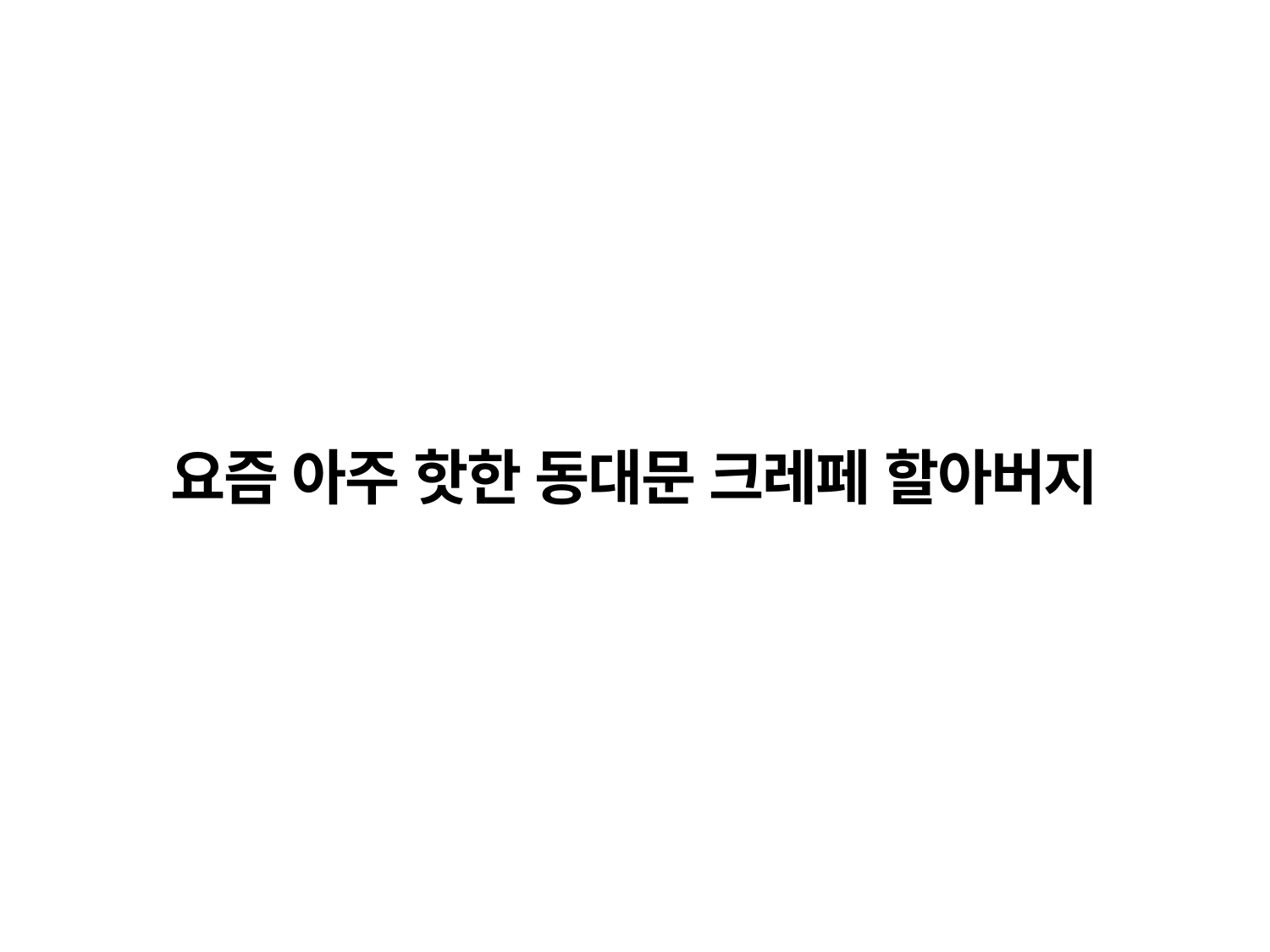

# 요즘 아주 핫한 동대문 크레페 할아버지